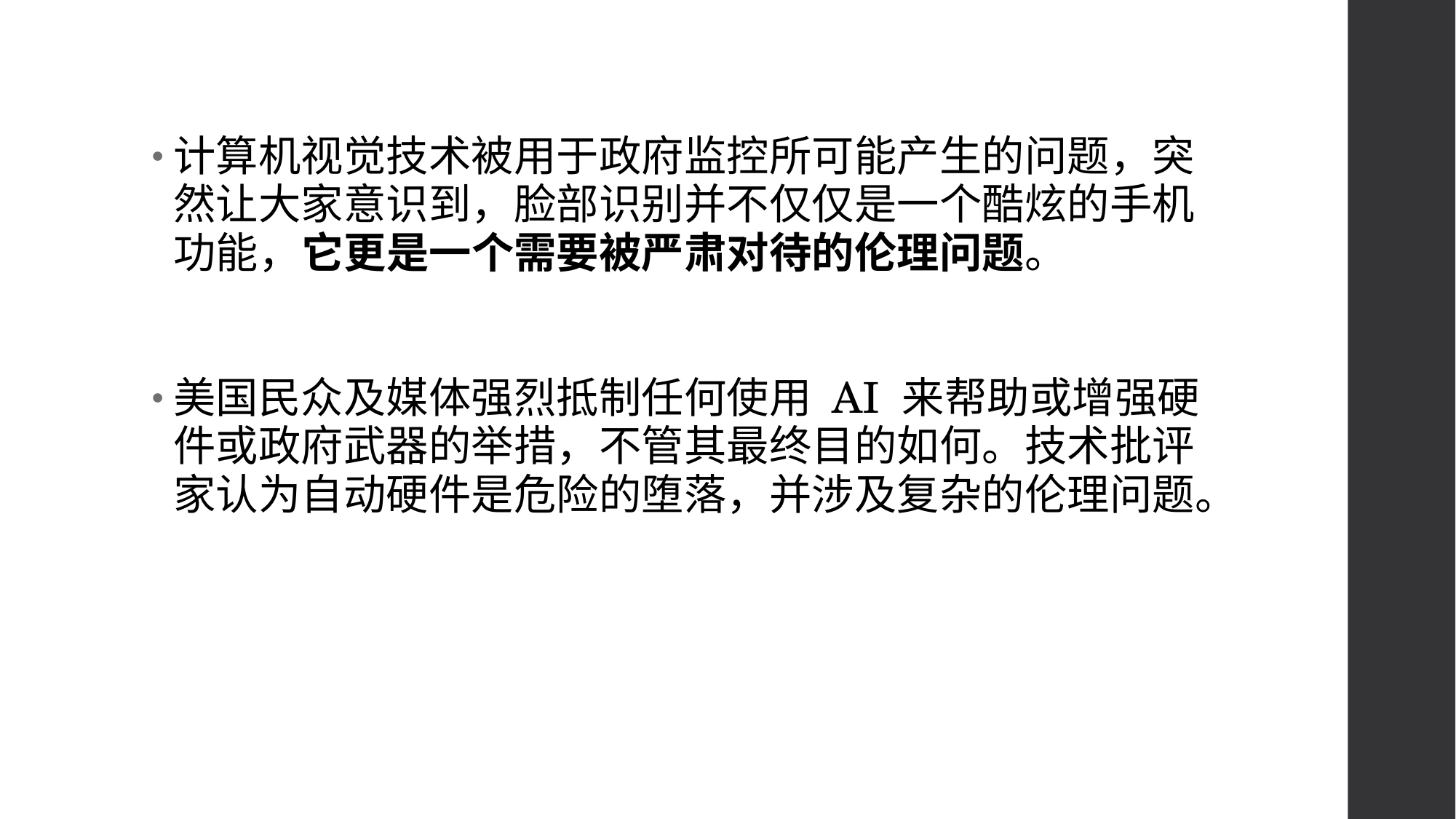

计算机视觉技术被用于政府监控所可能产生的问题，突然让大家意识到，脸部识别并不仅仅是一个酷炫的手机功能，它更是一个需要被严肃对待的伦理问题。

美国民众及媒体强烈抵制任何使用 AI 来帮助或增强硬件或政府武器的举措，不管其最终目的如何。技术批评家认为自动硬件是危险的堕落，并涉及复杂的伦理问题。